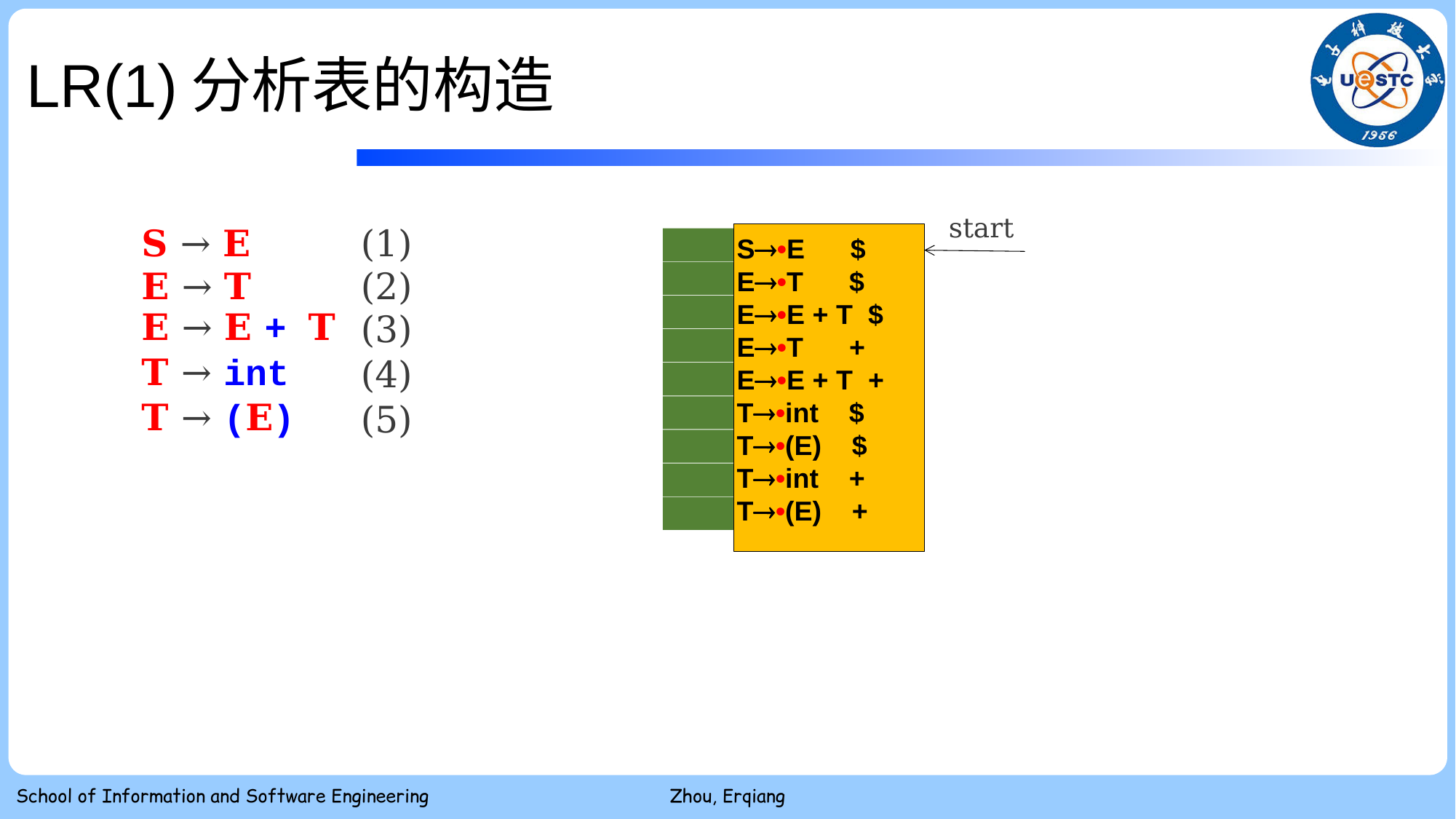

# LR(1)分析表的构造
start

| S → E | (1) |
| --- | --- |
| E → T | (2) |
| E → E + T | (3) |
| T → int | (4) |
| T → (E) | (5) |
S→•E      $
E→•T      $
E→•E + T  $
E→•T      +
E→•E + T  +
T→•int    $
T→•(E)    $
T→•int    +
T→•(E)    +

School of Information and Software Engineering
Zhou, Erqiang
9